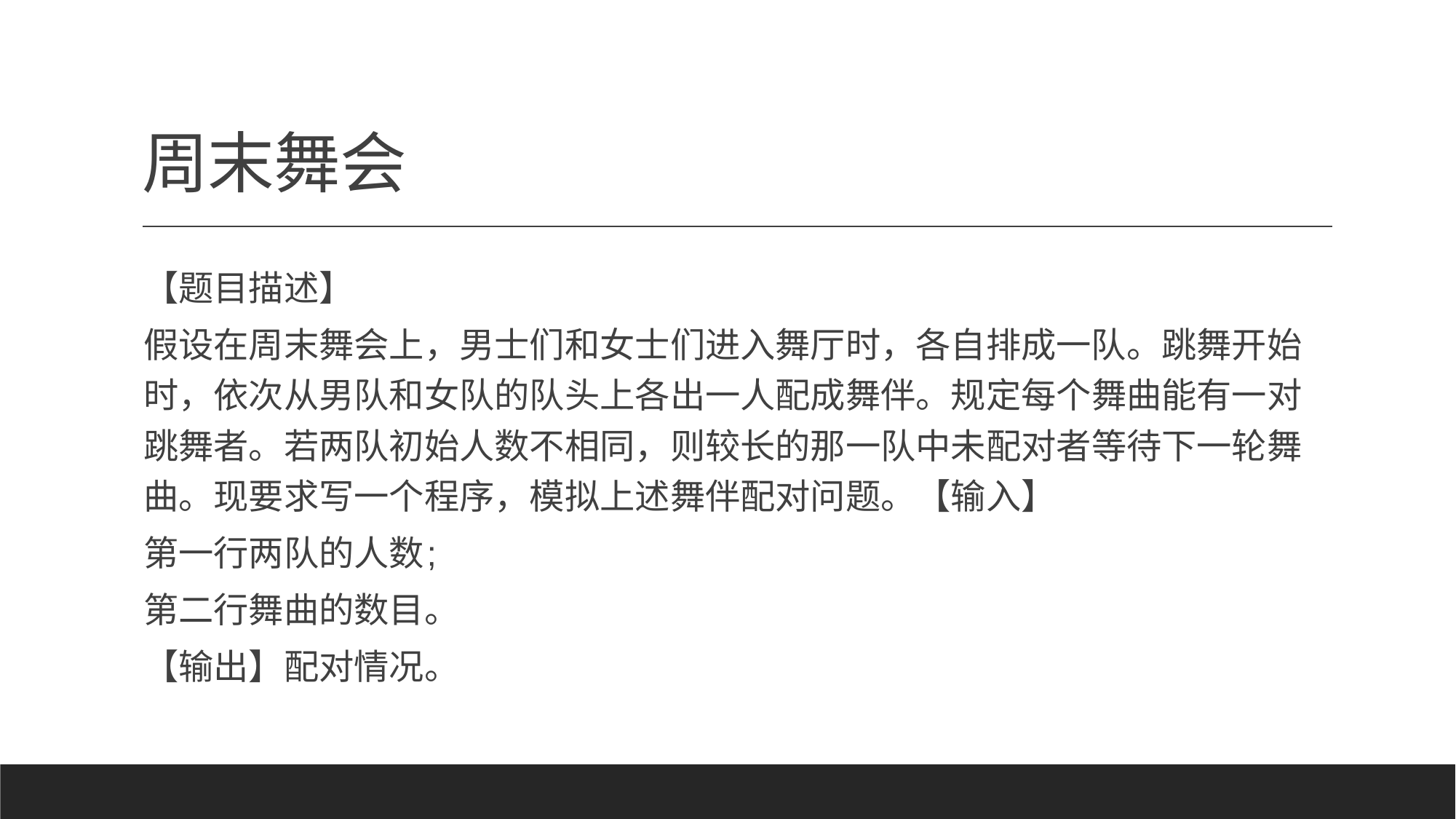

# 周末舞会
【题目描述】
假设在周末舞会上，男士们和女士们进入舞厅时，各自排成一队。跳舞开始时，依次从男队和女队的队头上各出一人配成舞伴。规定每个舞曲能有一对跳舞者。若两队初始人数不相同，则较长的那一队中未配对者等待下一轮舞曲。现要求写一个程序，模拟上述舞伴配对问题。【输入】
第一行两队的人数;
第二行舞曲的数目。
【输出】配对情况。